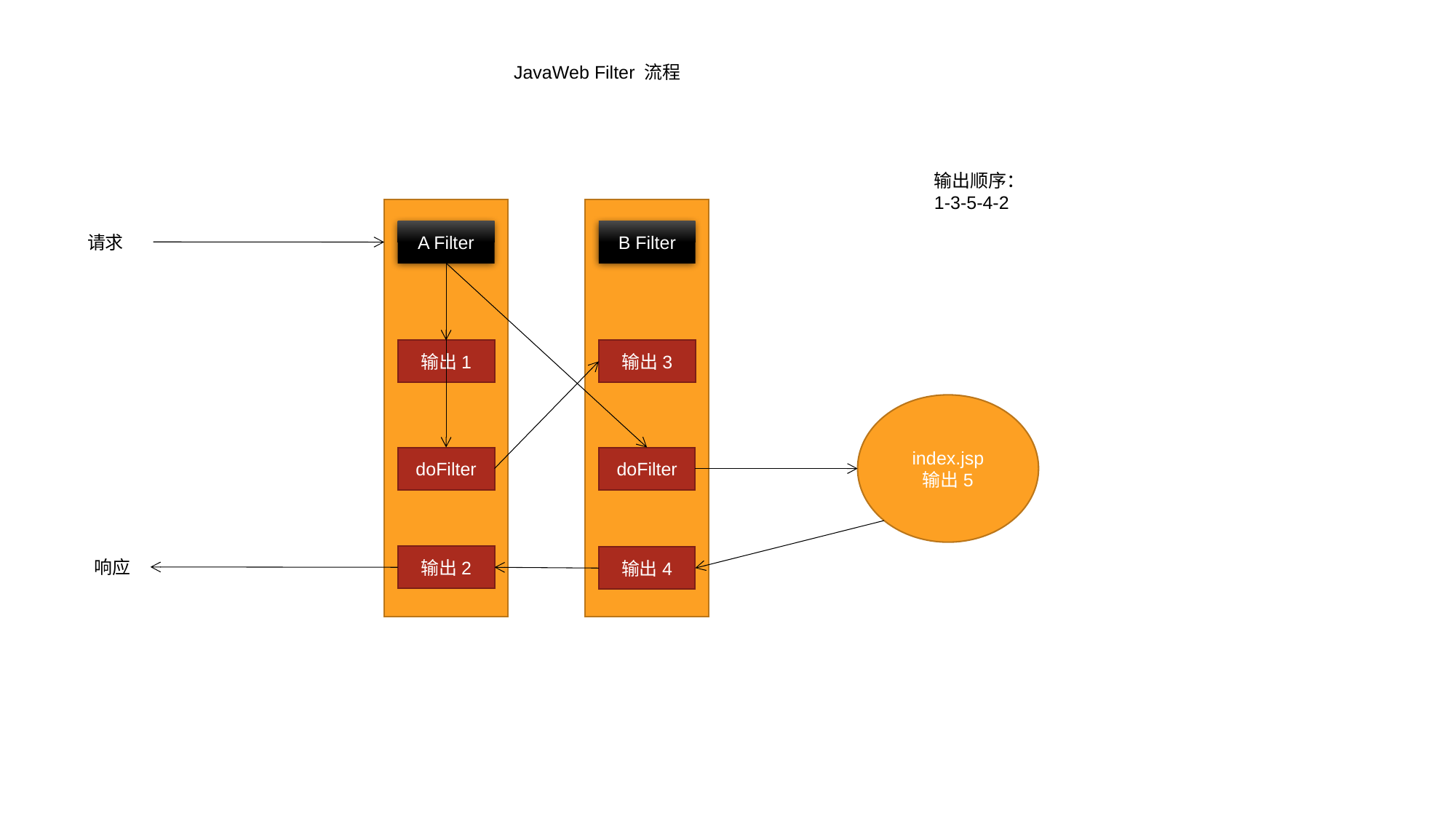

JavaWeb Filter 流程
输出顺序：
1-3-5-4-2

A Filter
B Filter
请求
输出1
输出3
index.jsp
输出5
doFilter
doFilter
输出2
输出4
响应